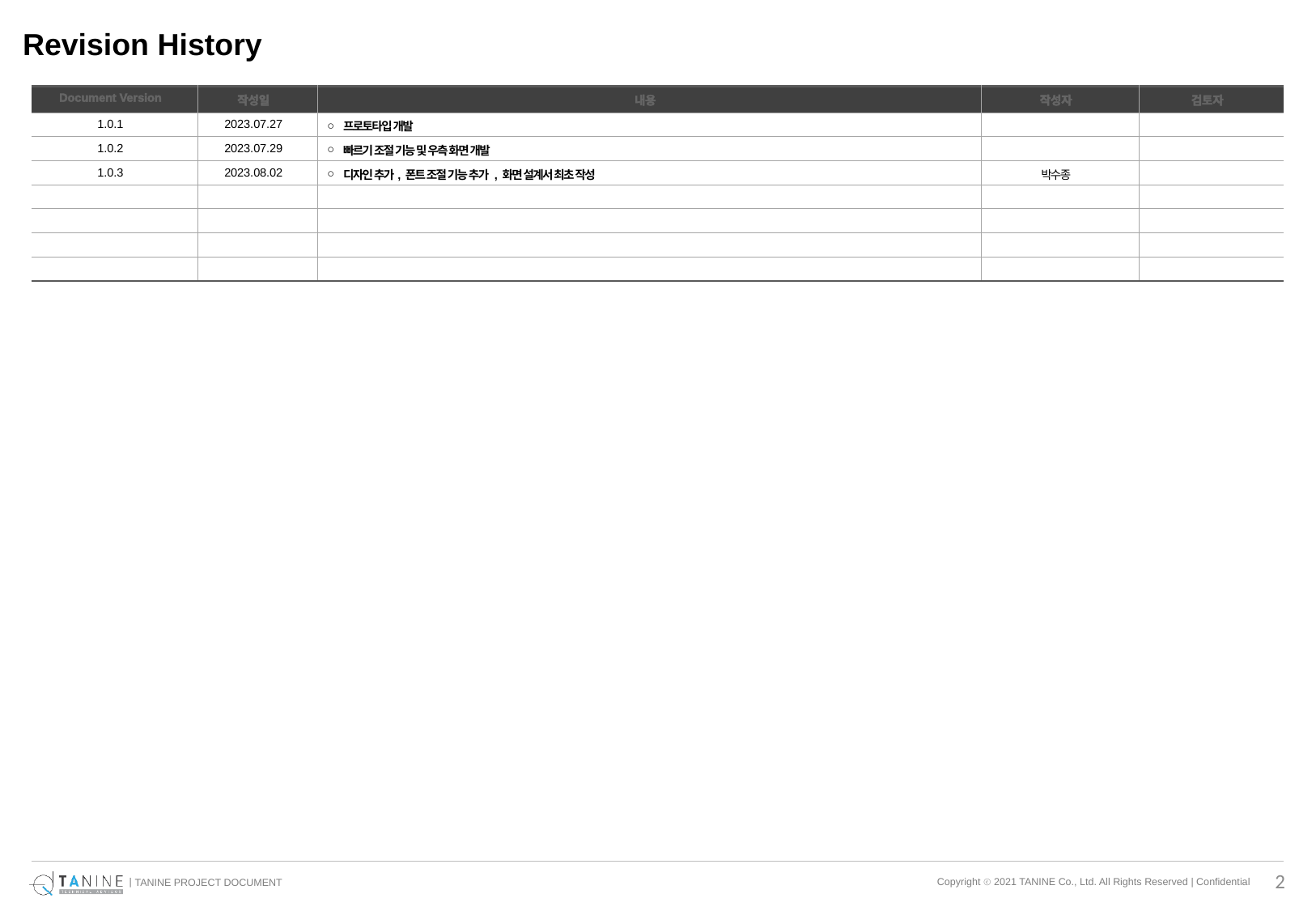

Revision History
| Document Version | 작성일 | 내용 | 작성자 | 검토자 |
| --- | --- | --- | --- | --- |
| 1.0.1 | 2023.07.27 | 프로토타입 개발 |  |  |
| 1.0.2 | 2023.07.29 | 빠르기 조절 기능 및 우측 화면 개발 |  |  |
| 1.0.3 | 2023.08.02 | 디자인 추가, 폰트 조절 기능 추가 , 화면 설계서 최초 작성 | 박수종 |  |
|  |  |  |  |  |
|  |  |  |  |  |
|  |  |  |  |  |
|  |  |  |  |  |
2